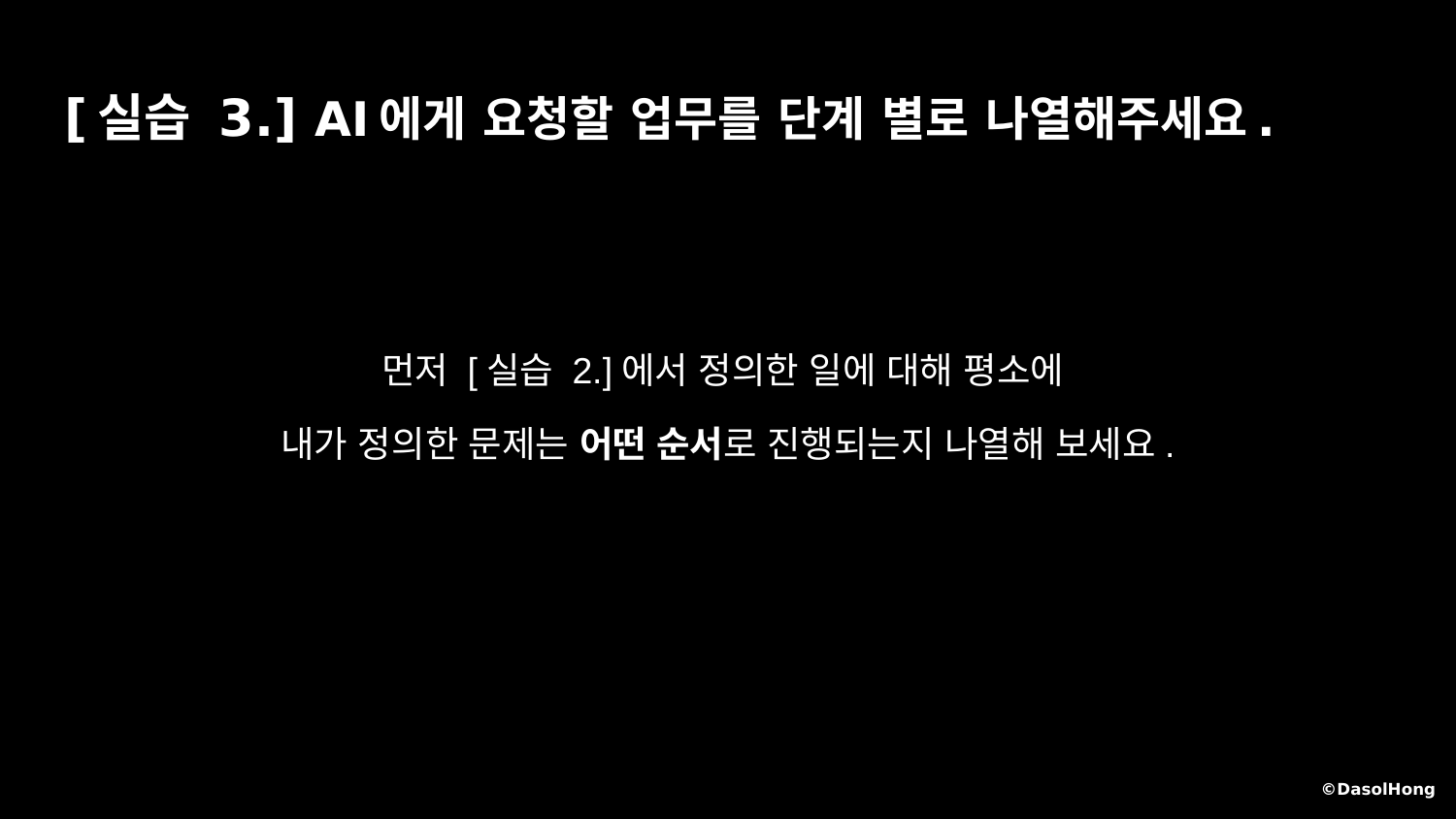

# [실습 3.] AI에게 요청할 업무를 단계 별로 나열해주세요.

먼저 [실습 2.]에서 정의한 일에 대해 평소에
내가 정의한 문제는 어떤 순서로 진행되는지 나열해 보세요.
©DasolHong